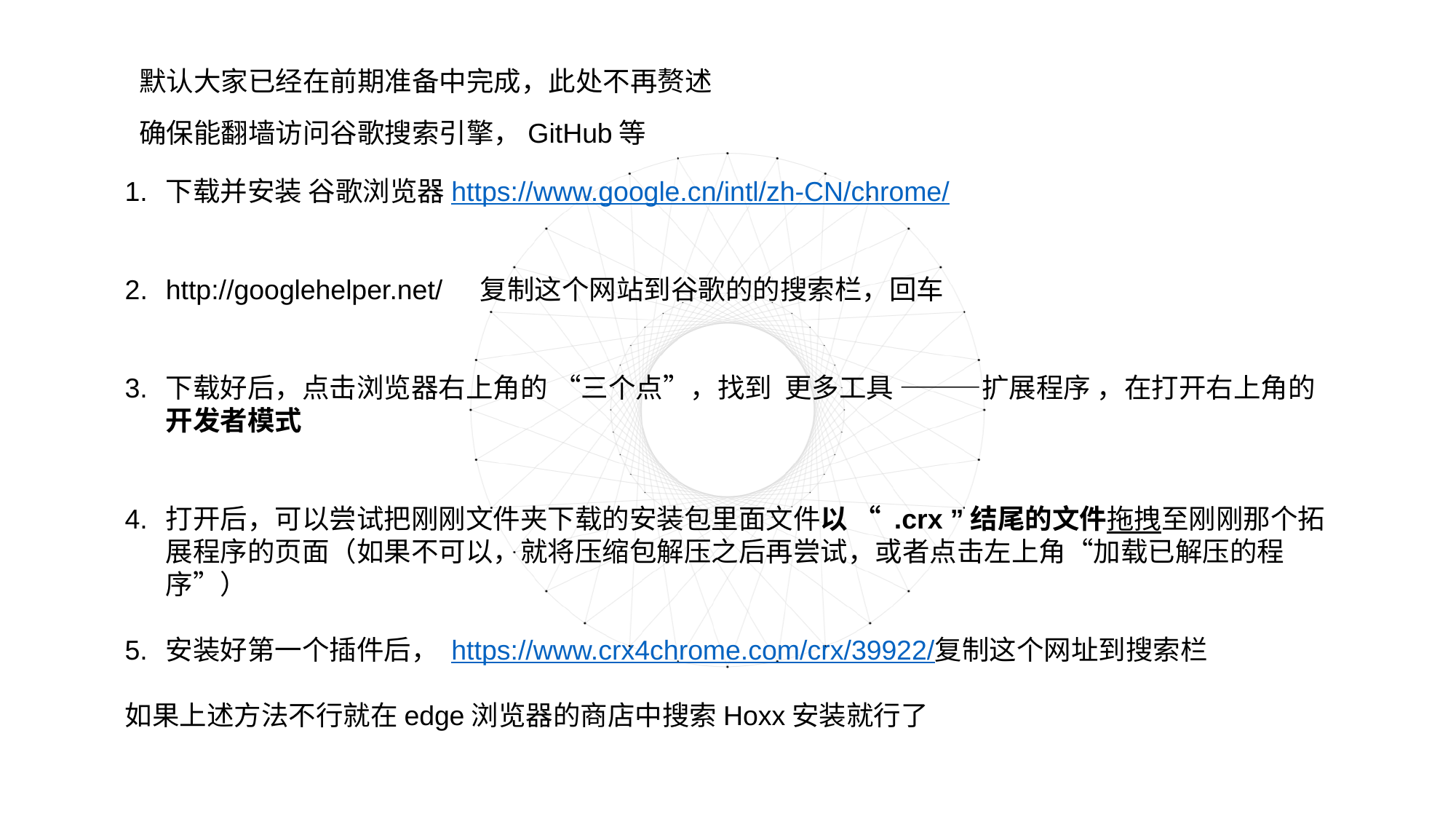

默认大家已经在前期准备中完成，此处不再赘述
确保能翻墙访问谷歌搜索引擎，GitHub等
下载并安装 谷歌浏览器https://www.google.cn/intl/zh-CN/chrome/

http://googlehelper.net/    复制这个网站到谷歌的的搜索栏，回车

下载好后，点击浏览器右上角的 “三个点”，找到  更多工具 ———扩展程序 ，在打开右上角的开发者模式

打开后，可以尝试把刚刚文件夹下载的安装包里面文件以 “ .crx ”结尾的文件拖拽至刚刚那个拓展程序的页面（如果不可以，就将压缩包解压之后再尝试，或者点击左上角“加载已解压的程序”）

安装好第一个插件后， https://www.crx4chrome.com/crx/39922/复制这个网址到搜索栏

如果上述方法不行就在edge浏览器的商店中搜索Hoxx安装就行了